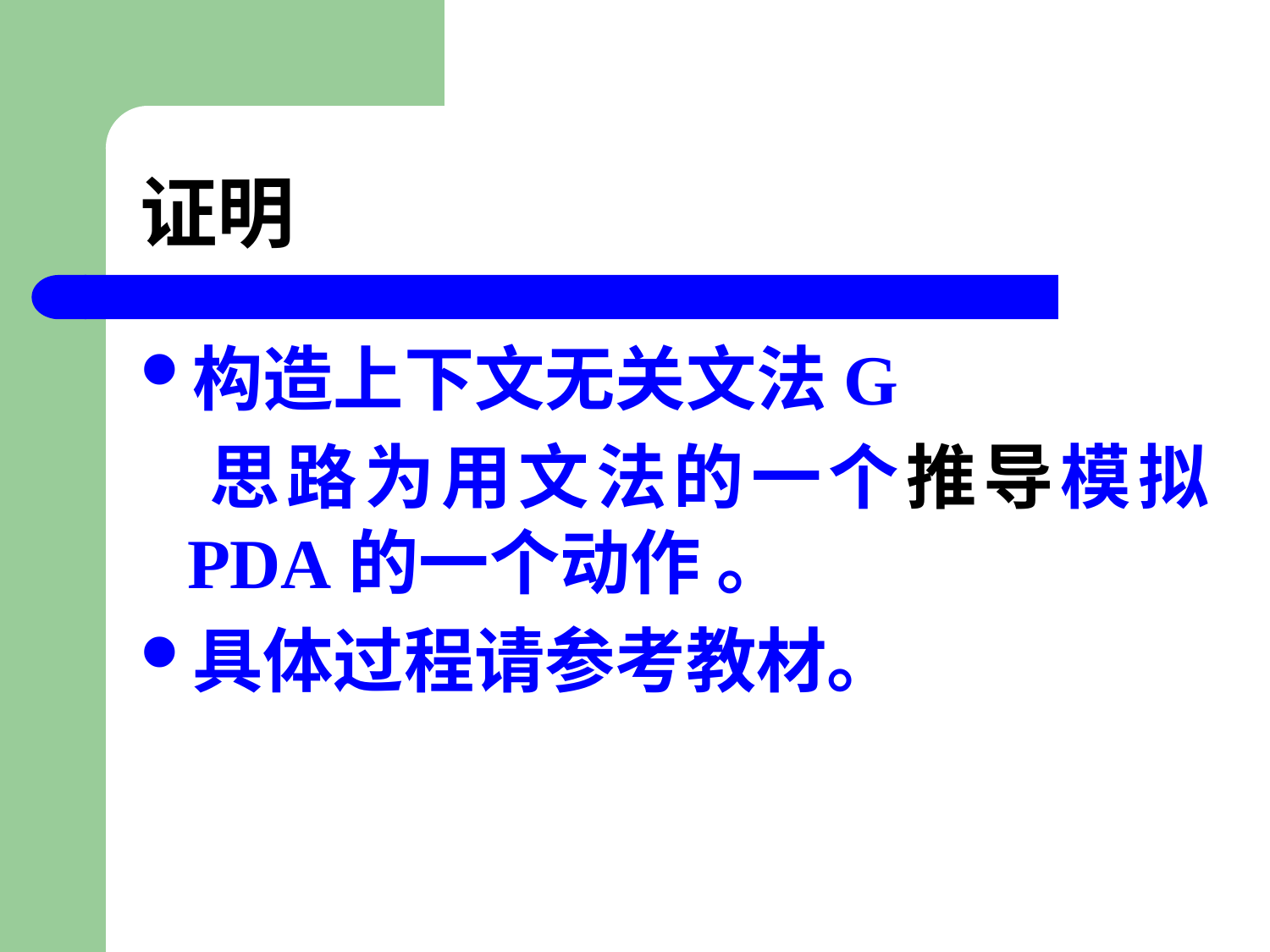

# 证明
构造上下文无关文法G
  思路为用文法的一个推导模拟PDA的一个动作 。
具体过程请参考教材。